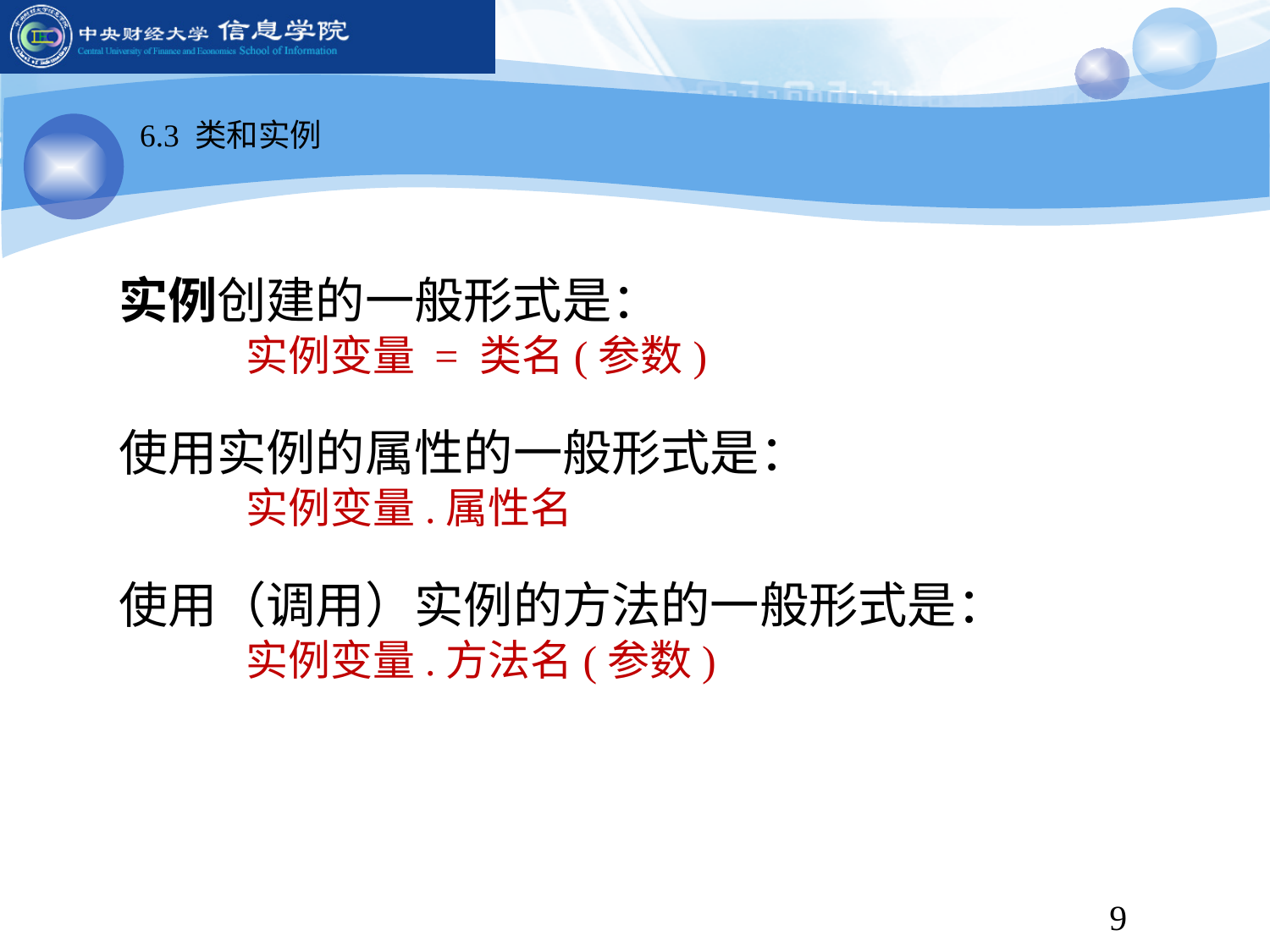

6.3 类和实例
实例创建的一般形式是：
	实例变量 = 类名(参数)

使用实例的属性的一般形式是：
	实例变量.属性名

使用（调用）实例的方法的一般形式是：
	实例变量.方法名(参数)